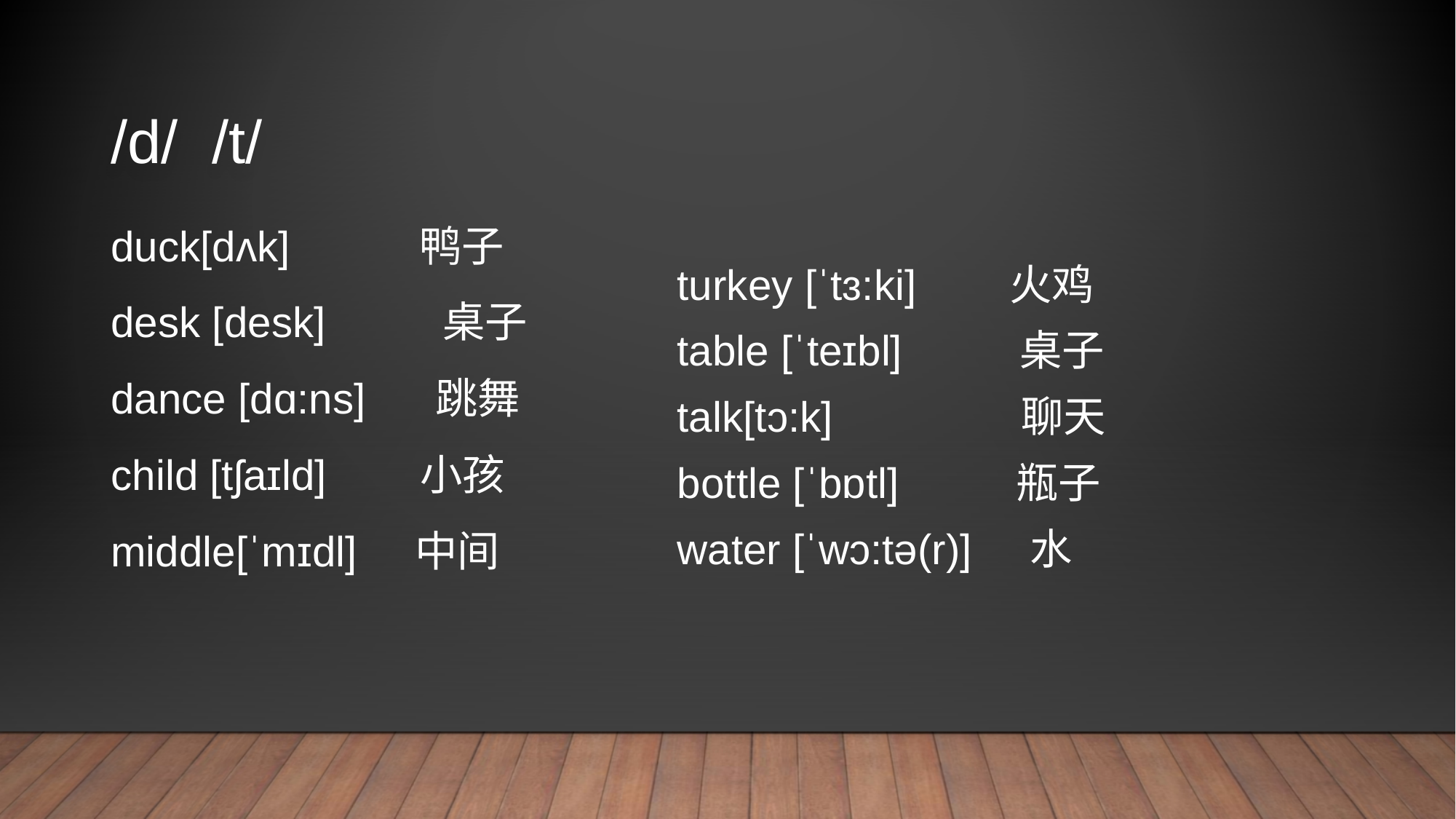

# /d/  /t/
duck[dʌk]          鸭子
desk [desk]         桌子
dance [dɑ:ns]     跳舞
child [tʃaɪld]       小孩
middle[ˈmɪdl]    中间

turkey [ˈtɜ:ki]       火鸡
table [ˈteɪbl]         桌子
talk[tɔ:k]               聊天
bottle [ˈbɒtl]         瓶子
water [ˈwɔ:tə(r)]    水